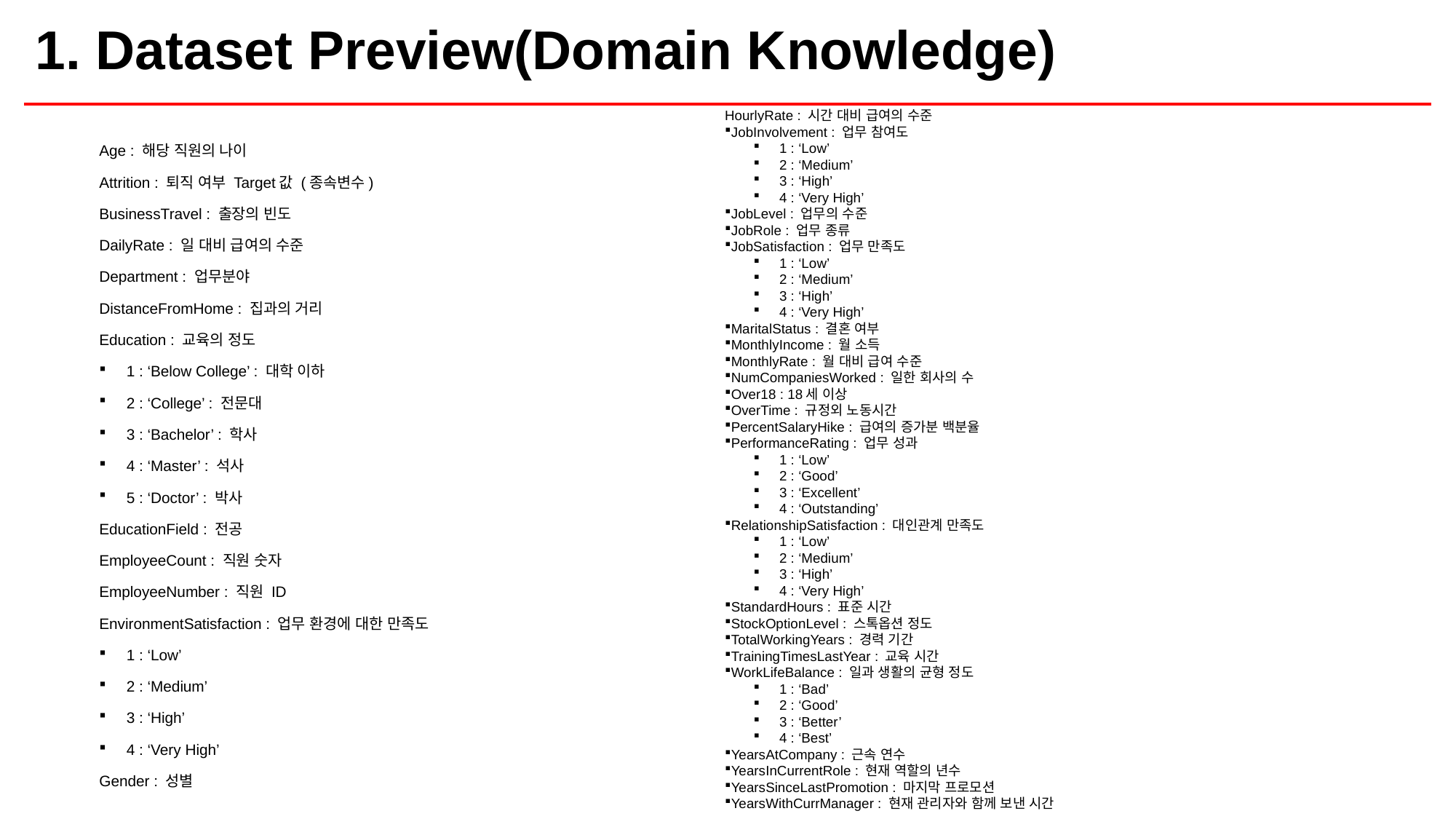

| 1. Dataset Preview(Domain Knowledge) |
| --- |
HourlyRate : 시간 대비 급여의 수준
JobInvolvement : 업무 참여도
1 : ‘Low’
2 : ‘Medium’
3 : ‘High’
4 : ‘Very High’
JobLevel : 업무의 수준
JobRole : 업무 종류
JobSatisfaction : 업무 만족도
1 : ‘Low’
2 : ‘Medium’
3 : ‘High’
4 : ‘Very High’
MaritalStatus : 결혼 여부
MonthlyIncome : 월 소득
MonthlyRate : 월 대비 급여 수준
NumCompaniesWorked : 일한 회사의 수
Over18 : 18세 이상
OverTime : 규정외 노동시간
PercentSalaryHike : 급여의 증가분 백분율
PerformanceRating : 업무 성과
1 : ‘Low’
2 : ‘Good’
3 : ‘Excellent’
4 : ‘Outstanding’
RelationshipSatisfaction : 대인관계 만족도
1 : ‘Low’
2 : ‘Medium’
3 : ‘High’
4 : ‘Very High’
StandardHours : 표준 시간
StockOptionLevel : 스톡옵션 정도
TotalWorkingYears : 경력 기간
TrainingTimesLastYear : 교육 시간
WorkLifeBalance : 일과 생활의 균형 정도
1 : ‘Bad’
2 : ‘Good’
3 : ‘Better’
4 : ‘Best’
YearsAtCompany : 근속 연수
YearsInCurrentRole : 현재 역할의 년수
YearsSinceLastPromotion : 마지막 프로모션
YearsWithCurrManager : 현재 관리자와 함께 보낸 시간

Age : 해당 직원의 나이
Attrition : 퇴직 여부 Target값 (종속변수)
BusinessTravel : 출장의 빈도
DailyRate : 일 대비 급여의 수준
Department : 업무분야
DistanceFromHome : 집과의 거리
Education : 교육의 정도
1 : ‘Below College’ : 대학 이하
2 : ‘College’ : 전문대
3 : ‘Bachelor’ : 학사
4 : ‘Master’ : 석사
5 : ‘Doctor’ : 박사
EducationField : 전공
EmployeeCount : 직원 숫자
EmployeeNumber : 직원 ID
EnvironmentSatisfaction : 업무 환경에 대한 만족도
1 : ‘Low’
2 : ‘Medium’
3 : ‘High’
4 : ‘Very High’
Gender : 성별